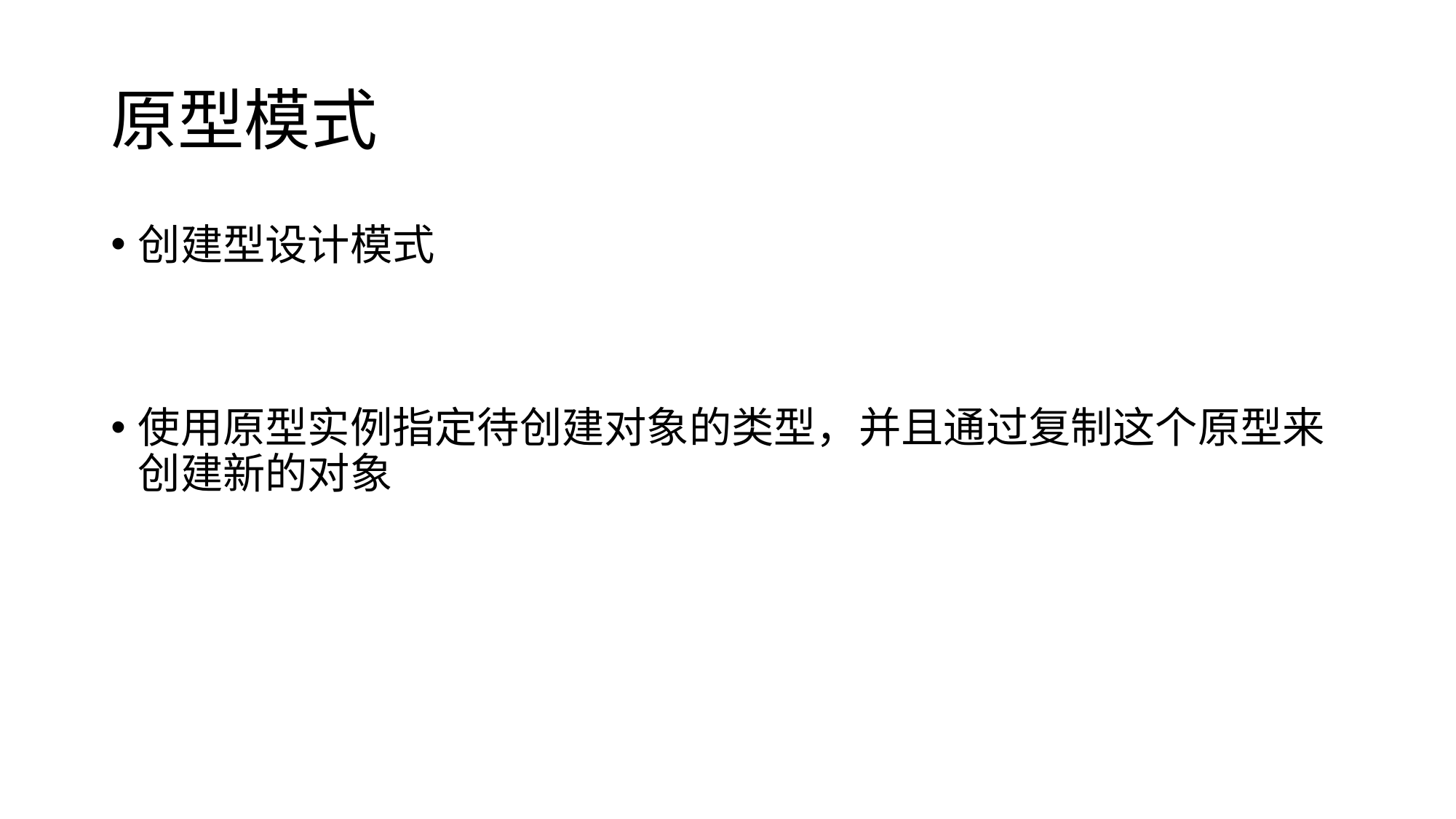

# 原型模式
创建型设计模式

使用原型实例指定待创建对象的类型，并且通过复制这个原型来创建新的对象